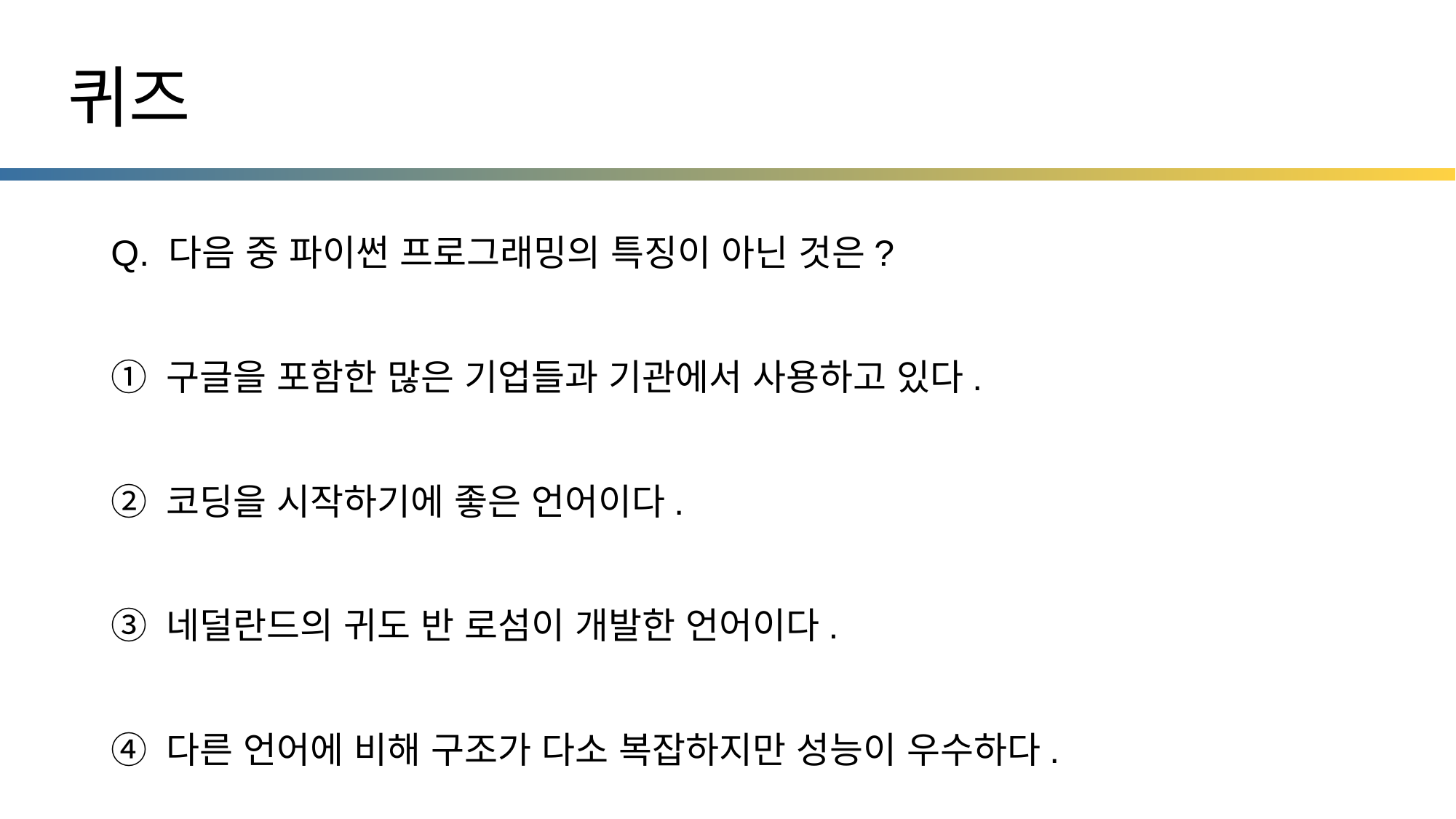

# 퀴즈

Q. 다음 중 파이썬 프로그래밍의 특징이 아닌 것은?

① 구글을 포함한 많은 기업들과 기관에서 사용하고 있다.

② 코딩을 시작하기에 좋은 언어이다.

③ 네덜란드의 귀도 반 로섬이 개발한 언어이다.

④ 다른 언어에 비해 구조가 다소 복잡하지만 성능이 우수하다.